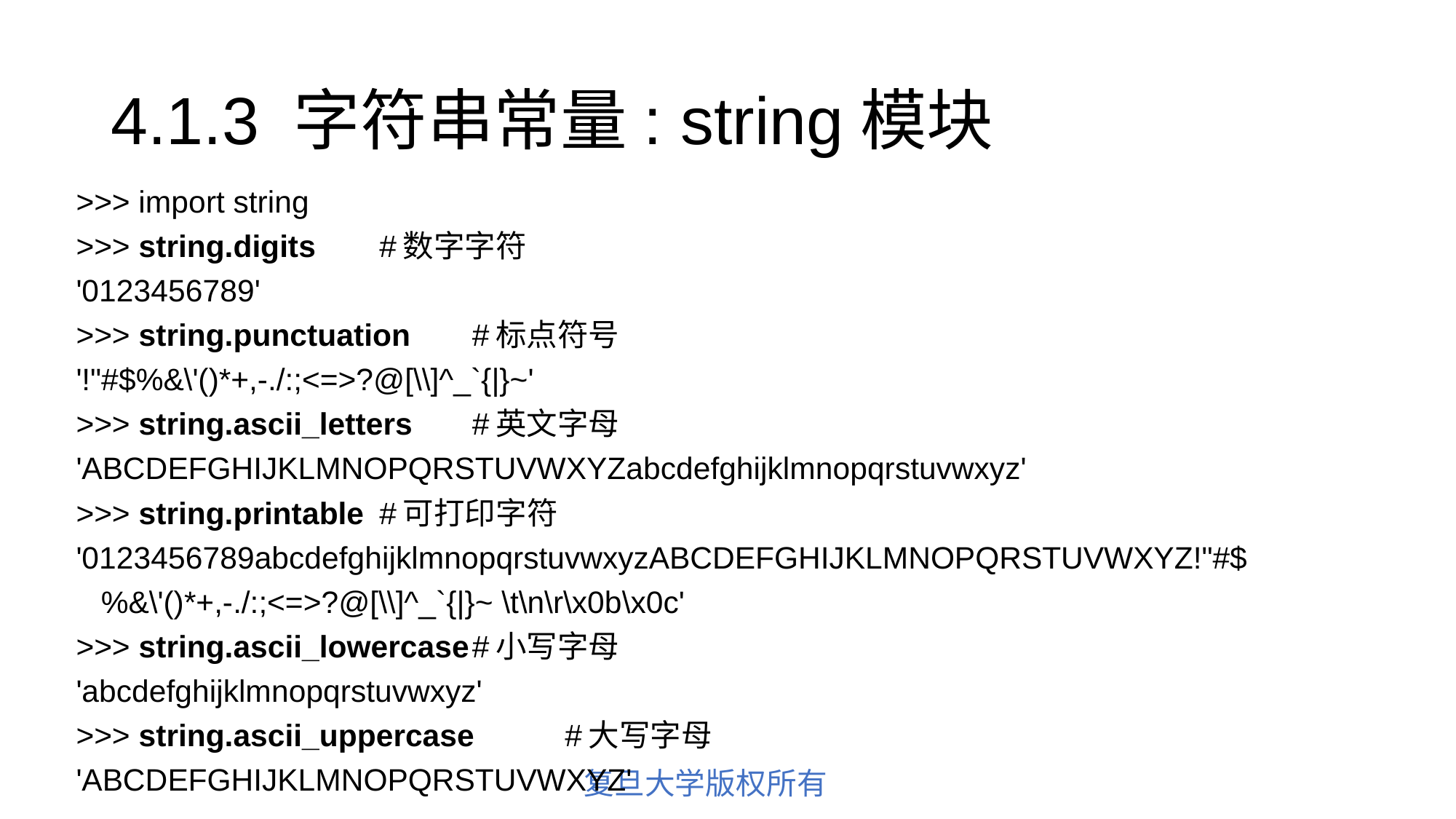

# 4.1.3 字符串常量: string模块
>>> import string
>>> string.digits   		#数字字符
'0123456789'
>>> string.punctuation		#标点符号
'!"#$%&\'()*+,-./:;<=>?@[\\]^_`{|}~'
>>> string.ascii_letters		#英文字母
'ABCDEFGHIJKLMNOPQRSTUVWXYZabcdefghijklmnopqrstuvwxyz'
>>> string.printable		#可打印字符
'0123456789abcdefghijklmnopqrstuvwxyzABCDEFGHIJKLMNOPQRSTUVWXYZ!"#$%&\'()*+,-./:;<=>?@[\\]^_`{|}~ \t\n\r\x0b\x0c'
>>> string.ascii_lowercase	#小写字母
'abcdefghijklmnopqrstuvwxyz'
>>> string.ascii_uppercase	#大写字母
'ABCDEFGHIJKLMNOPQRSTUVWXYZ'
6